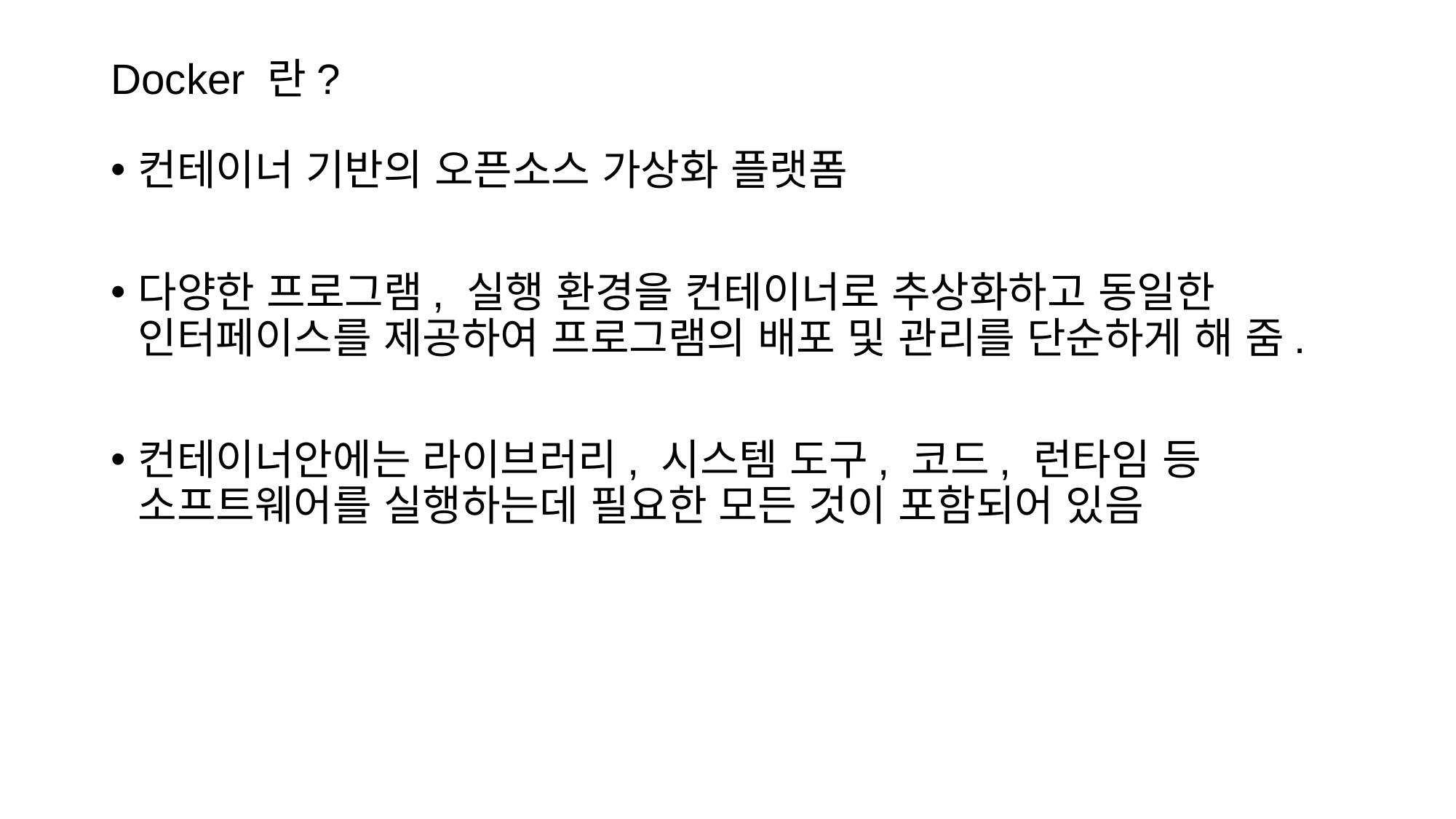

# Docker 란?
컨테이너 기반의 오픈소스 가상화 플랫폼

다양한 프로그램, 실행 환경을 컨테이너로 추상화하고 동일한 인터페이스를 제공하여 프로그램의 배포 및 관리를 단순하게 해 줌.

컨테이너안에는 라이브러리, 시스템 도구, 코드, 런타임 등 소프트웨어를 실행하는데 필요한 모든 것이 포함되어 있음